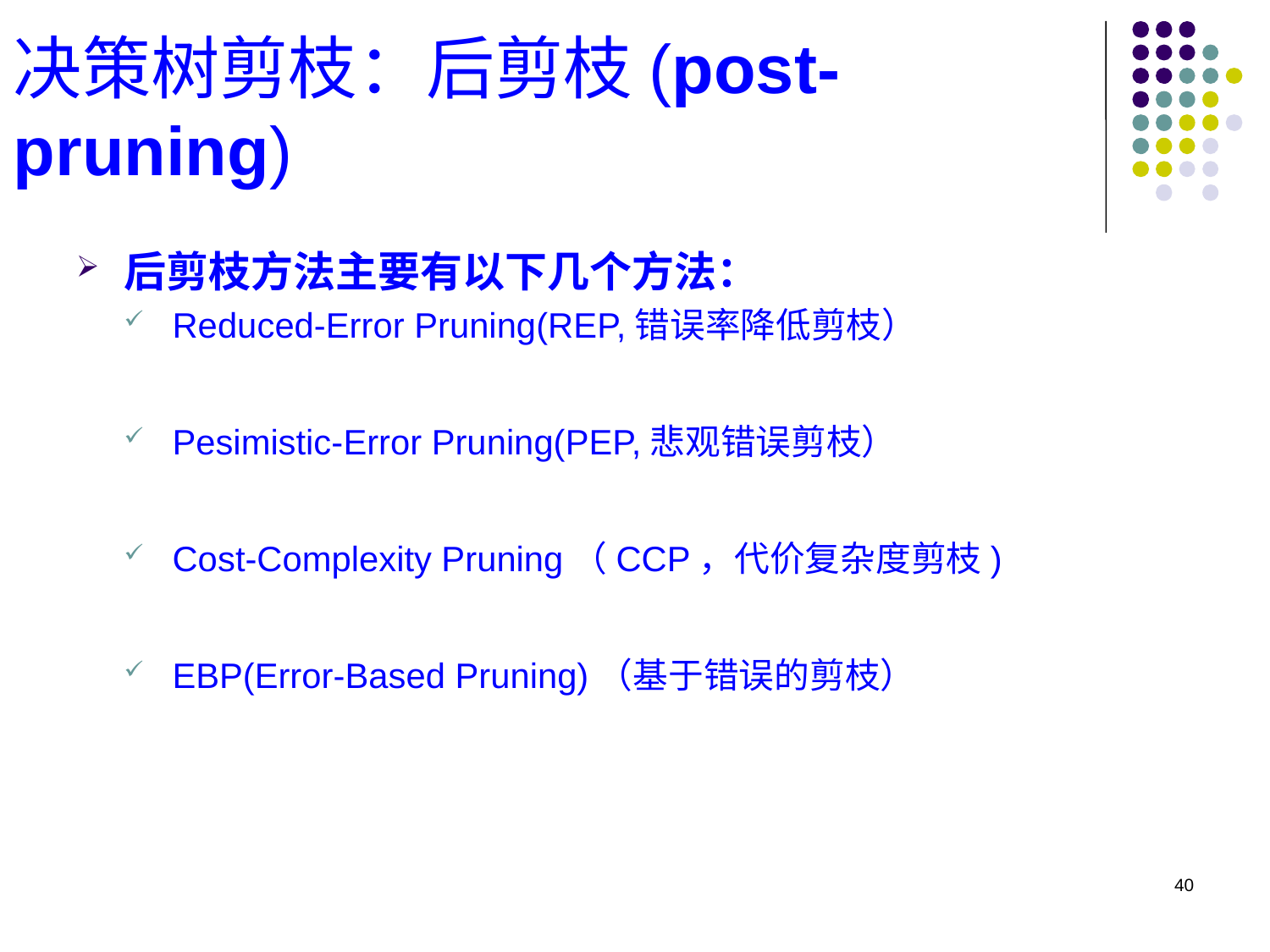

# 决策树剪枝：后剪枝(post-pruning)
后剪枝方法主要有以下几个方法：
Reduced-Error Pruning(REP,错误率降低剪枝）

Pesimistic-Error Pruning(PEP,悲观错误剪枝）

Cost-Complexity Pruning（CCP，代价复杂度剪枝)

EBP(Error-Based Pruning)（基于错误的剪枝）
40